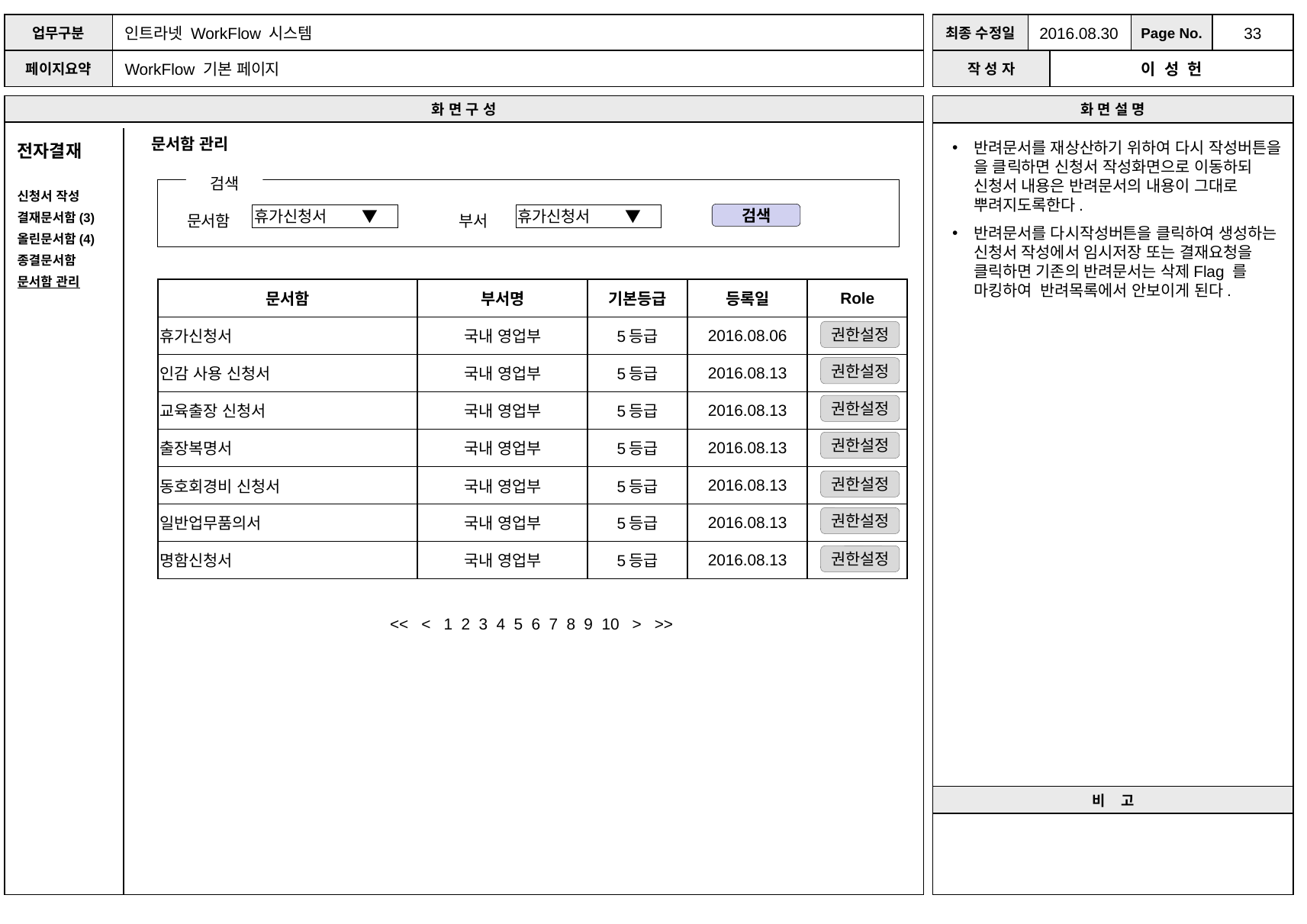

2016.08.30
WorkFlow 기본 페이지
전자결재

신청서 작성
결재문서함(3)
올린문서함(4)
종결문서함
문서함 관리
문서함 관리
반려문서를 재상산하기 위하여 다시 작성버튼을 을 클릭하면 신청서 작성화면으로 이동하되 신청서 내용은 반려문서의 내용이 그대로 뿌려지도록한다.
반려문서를 다시작성버튼을 클릭하여 생성하는 신청서 작성에서 임시저장 또는 결재요청을 클릭하면 기존의 반려문서는 삭제Flag 를 마킹하여  반려목록에서 안보이게 된다.
검색

문서함
부서
검색
휴가신청서        ▼
휴가신청서        ▼
| 문서함 | 부서명 | 기본등급 | 등록일 | Role |
| --- | --- | --- | --- | --- |
| 휴가신청서 | 국내 영업부 | 5등급 | 2016.08.06 |  |
| 인감 사용 신청서 | 국내 영업부 | 5등급 | 2016.08.13 |  |
| 교육출장 신청서 | 국내 영업부 | 5등급 | 2016.08.13 |  |
| 출장복명서 | 국내 영업부 | 5등급 | 2016.08.13 |  |
| 동호회경비 신청서 | 국내 영업부 | 5등급 | 2016.08.13 |  |
| 일반업무품의서 | 국내 영업부 | 5등급 | 2016.08.13 |  |
| 명함신청서 | 국내 영업부 | 5등급 | 2016.08.13 |  |
권한설정
권한설정
권한설정
권한설정
권한설정
권한설정
권한설정
<<   <   1  2  3  4  5  6  7  8  9  10   >   >>